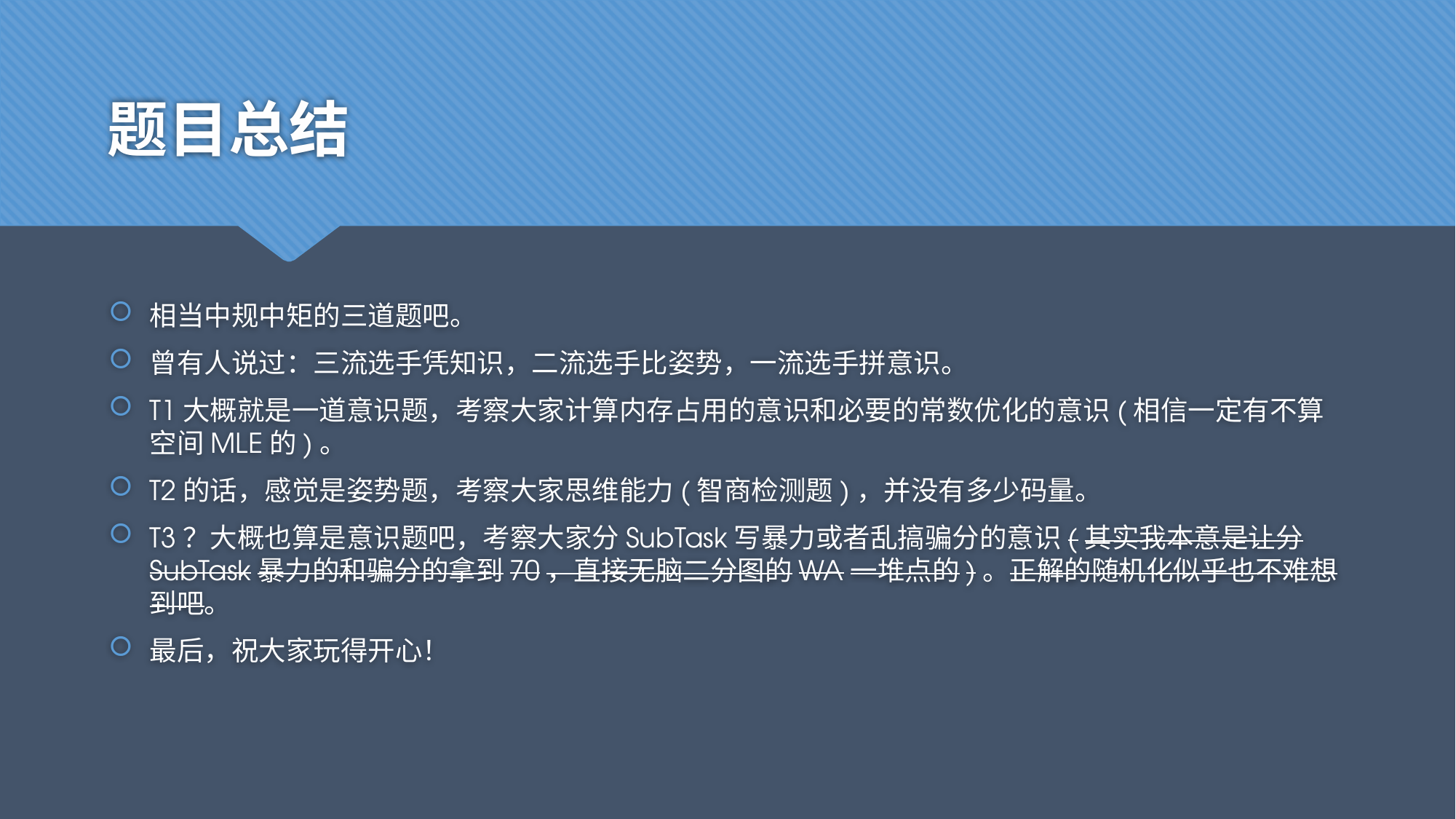

# 题目总结
相当中规中矩的三道题吧。
曾有人说过：三流选手凭知识，二流选手比姿势，一流选手拼意识。
T1大概就是一道意识题，考察大家计算内存占用的意识和必要的常数优化的意识(相信一定有不算空间MLE的)。
T2的话，感觉是姿势题，考察大家思维能力(智商检测题)，并没有多少码量。
T3？大概也算是意识题吧，考察大家分SubTask写暴力或者乱搞骗分的意识(其实我本意是让分SubTask暴力的和骗分的拿到70，直接无脑二分图的WA一堆点的)。正解的随机化似乎也不难想到吧。
最后，祝大家玩得开心！